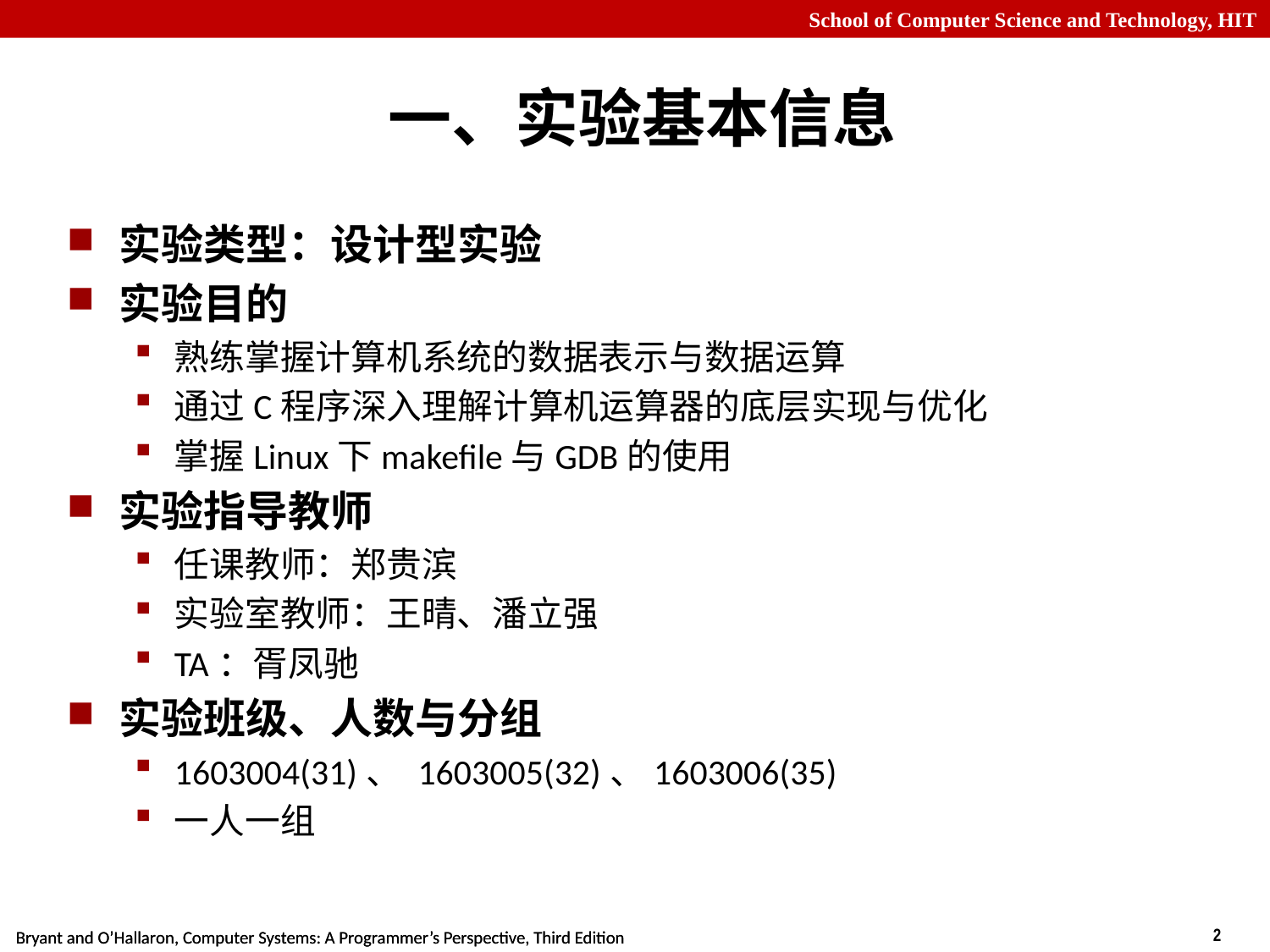

# 一、实验基本信息
实验类型：设计型实验
实验目的
熟练掌握计算机系统的数据表示与数据运算
通过C程序深入理解计算机运算器的底层实现与优化
掌握Linux下makefile与GDB的使用
实验指导教师
任课教师：郑贵滨
实验室教师：王晴、潘立强
TA：胥凤驰
实验班级、人数与分组
1603004(31)、 1603005(32)、1603006(35)
一人一组